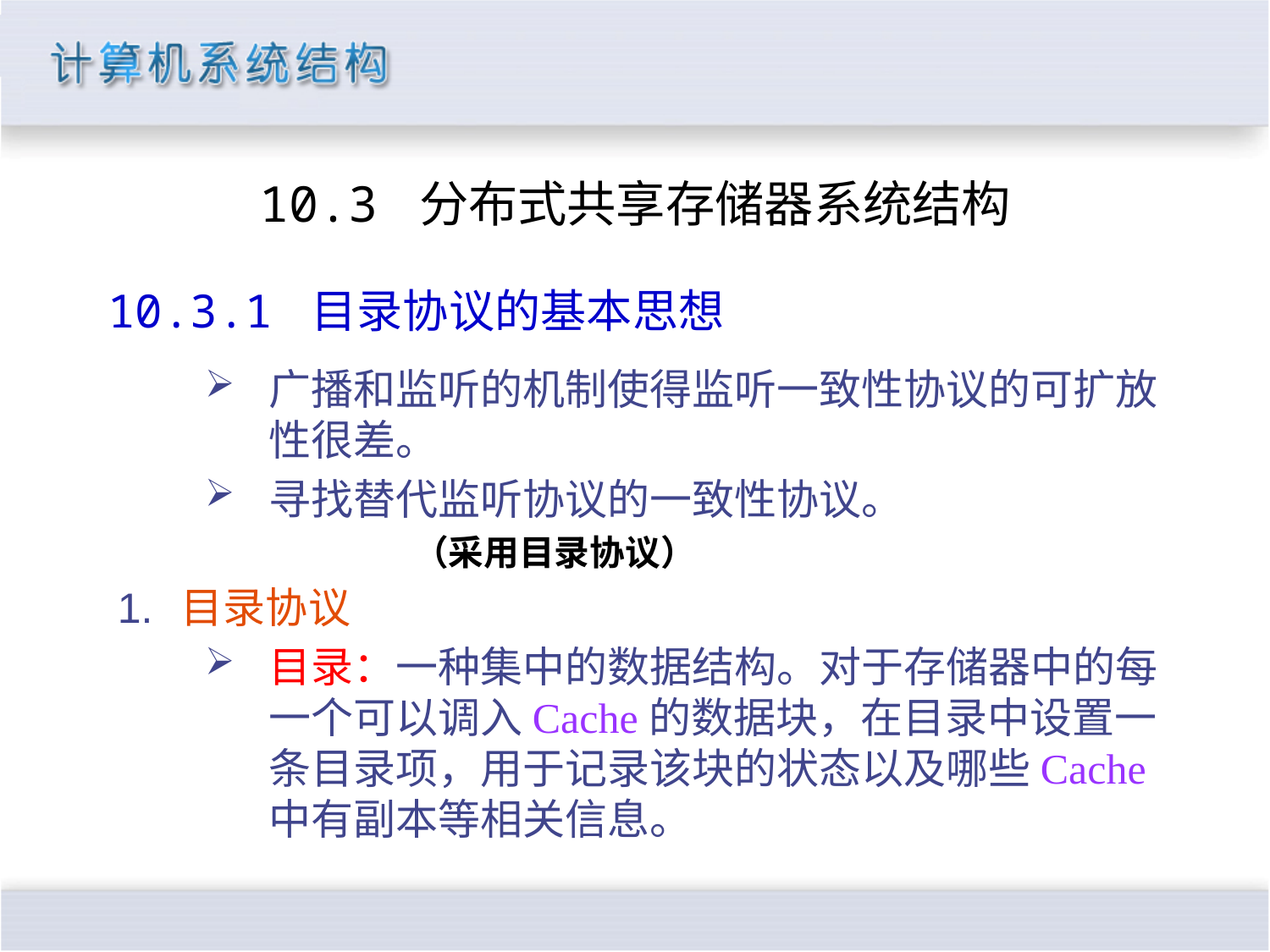

#
10.3 分布式共享存储器系统结构
10.3.1 目录协议的基本思想
广播和监听的机制使得监听一致性协议的可扩放性很差。
寻找替代监听协议的一致性协议。
              （采用目录协议）
目录协议
目录：一种集中的数据结构。对于存储器中的每一个可以调入Cache的数据块，在目录中设置一条目录项，用于记录该块的状态以及哪些Cache中有副本等相关信息。